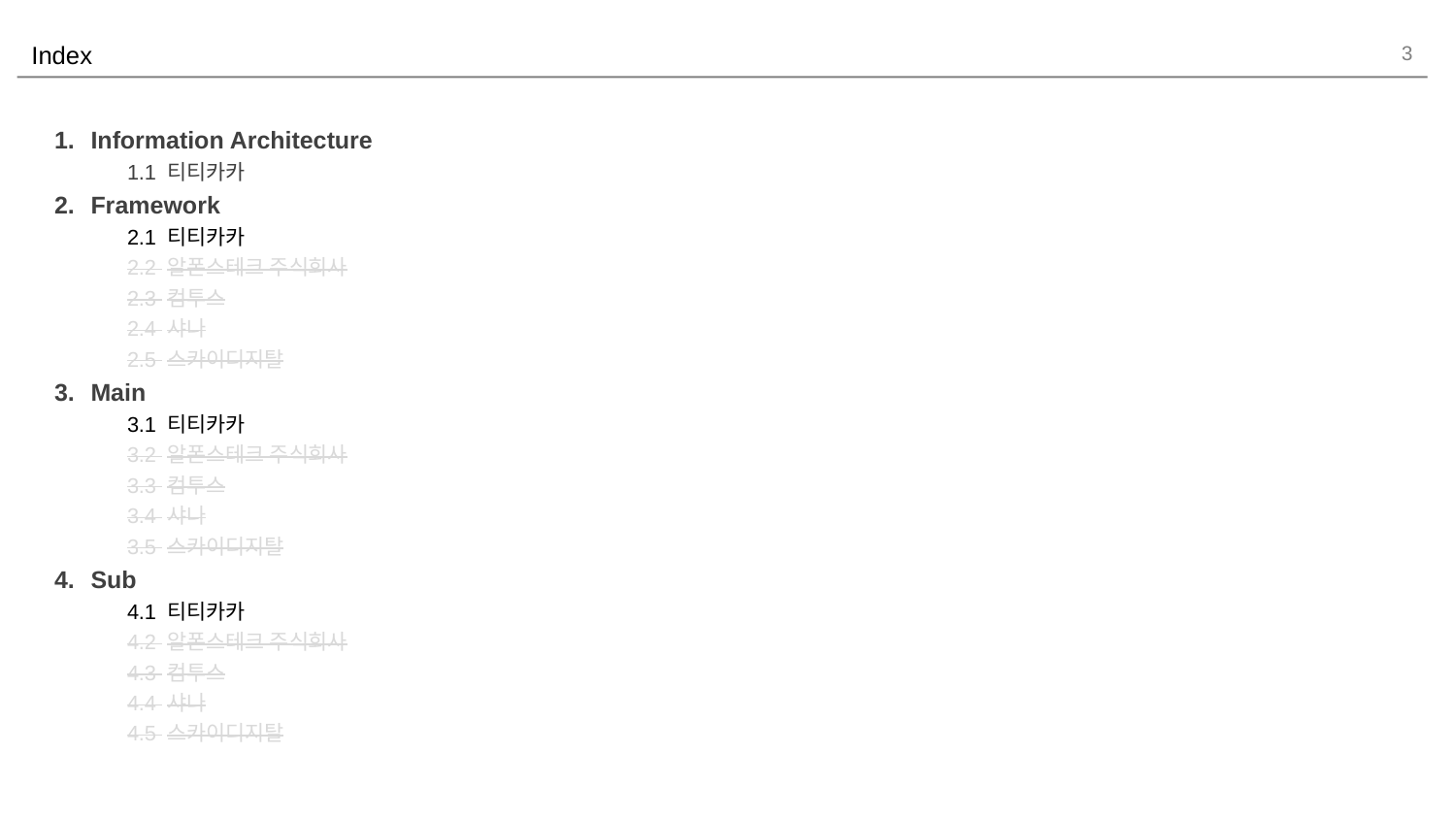

3
# Index
Information Architecture
1.1 티티카카
Framework
2.1 티티카카
2.2 알폰스테크 주식회사
2.3 컴투스
2.4 샤나
2.5 스카이디지탈
Main
3.1 티티카카
3.2 알폰스테크 주식회사
3.3 컴투스
3.4 샤나
3.5 스카이디지탈
Sub
4.1 티티카카
4.2 알폰스테크 주식회사
4.3 컴투스
4.4 샤나
4.5 스카이디지탈